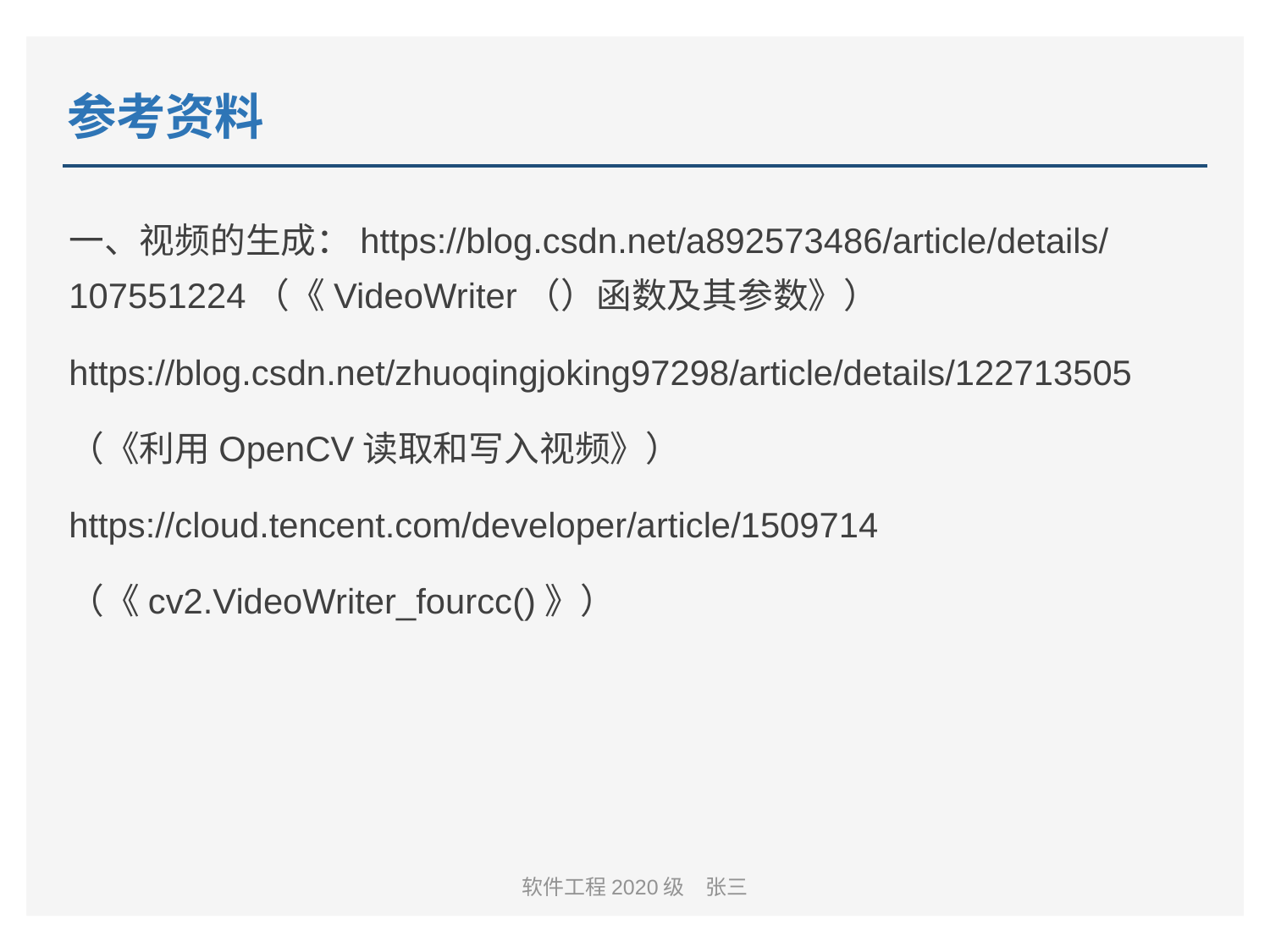

# 参考资料
一、视频的生成：https://blog.csdn.net/a892573486/article/details/107551224（《VideoWriter（）函数及其参数》）
https://blog.csdn.net/zhuoqingjoking97298/article/details/122713505
（《利用OpenCV读取和写入视频》）
https://cloud.tencent.com/developer/article/1509714
（《cv2.VideoWriter_fourcc()》）

软件工程2020级　张三
18